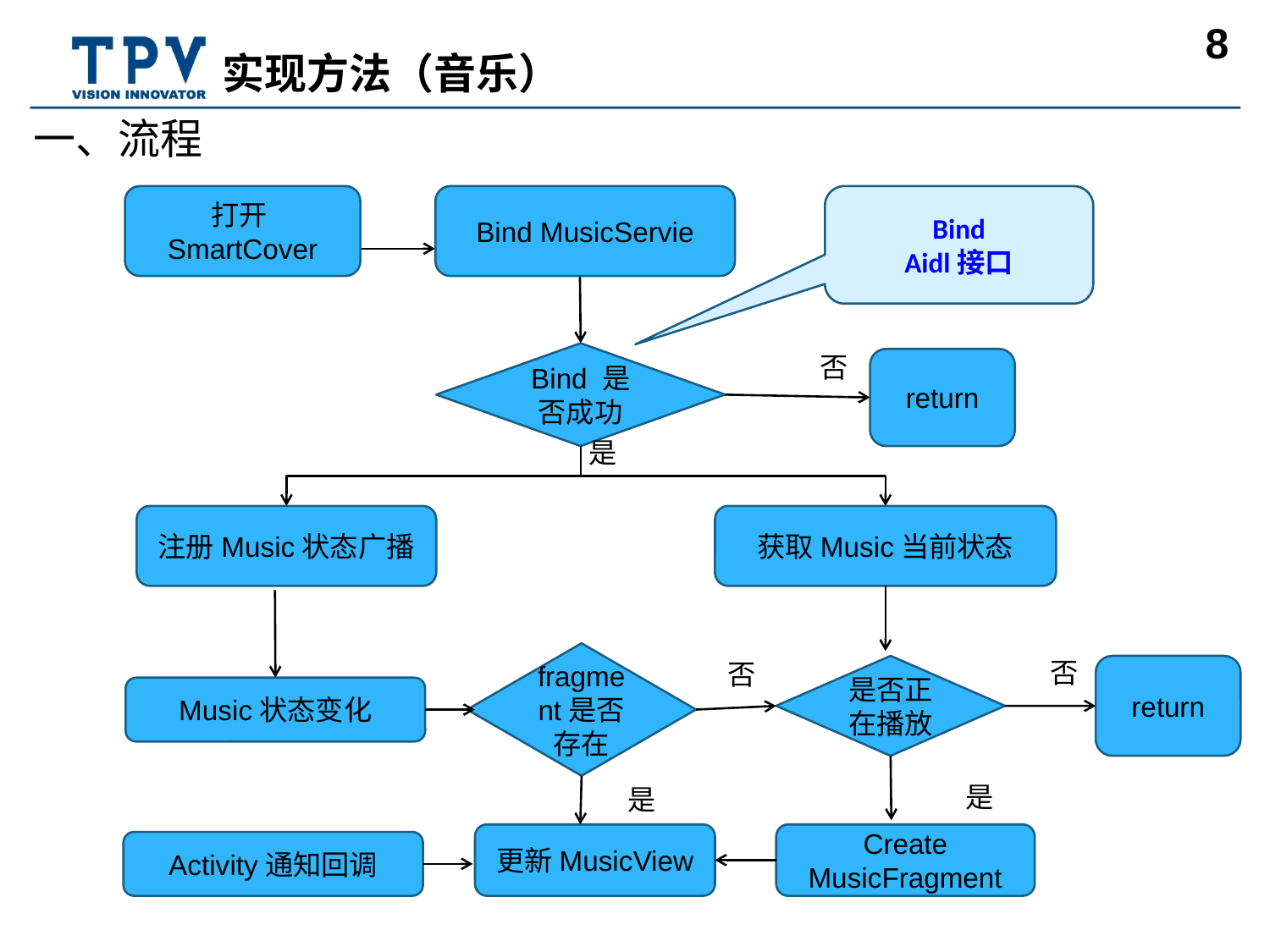

# 实现方法（音乐）
一、流程
打开SmartCover
Bind MusicServie
Bind
Aidl接口
Bind 是否成功
否
return
是
注册Music状态广播
获取Music当前状态
fragment是否存在
否
否
是否正在播放
return
Music状态变化
是
是
更新MusicView
Create MusicFragment
Activity通知回调